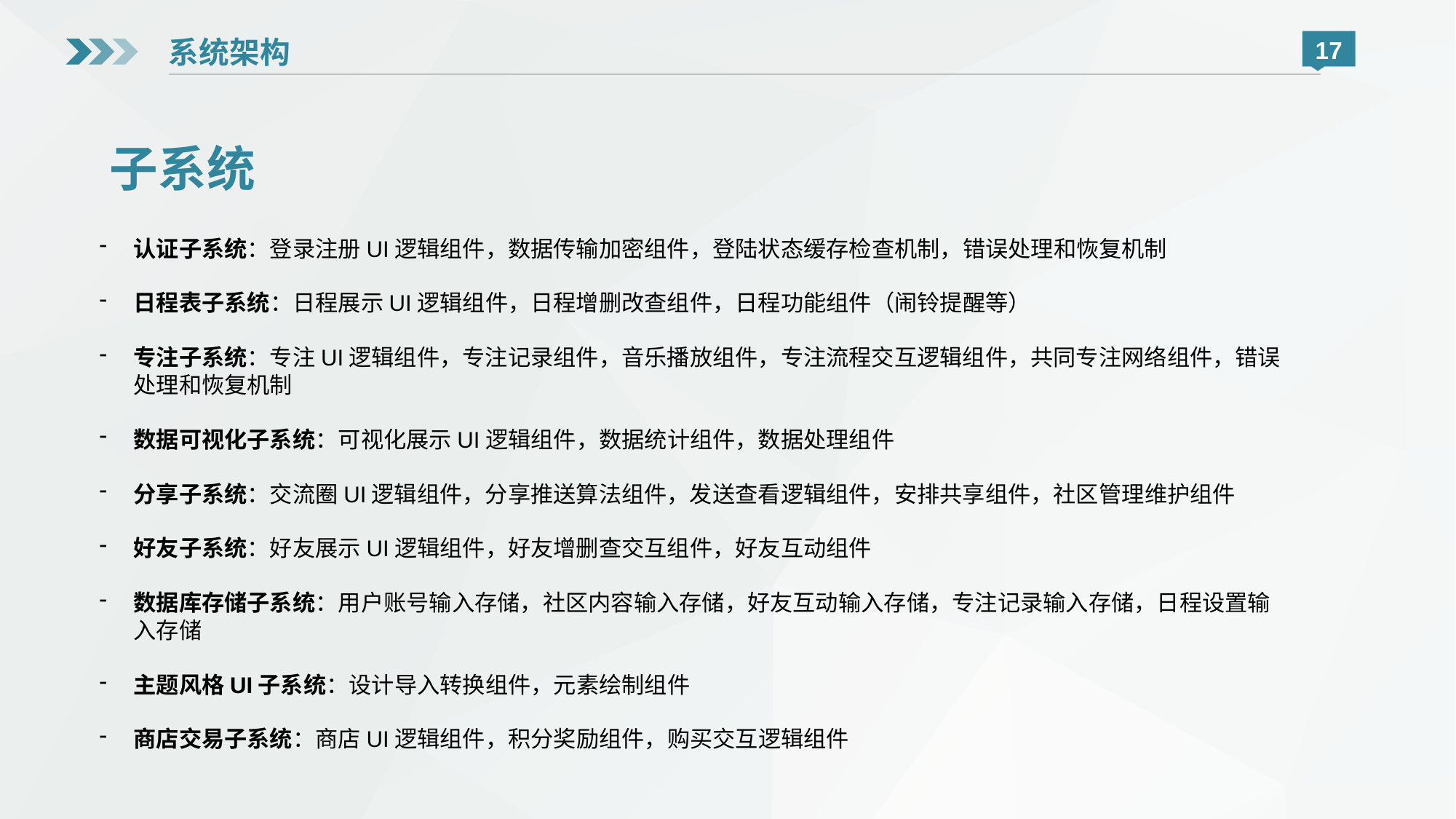

系统架构
17

子系统
认证子系统：登录注册UI逻辑组件，数据传输加密组件，登陆状态缓存检查机制，错误处理和恢复机制

日程表子系统：日程展示UI逻辑组件，日程增删改查组件，日程功能组件（闹铃提醒等）

专注子系统：专注UI逻辑组件，专注记录组件，音乐播放组件，专注流程交互逻辑组件，共同专注网络组件，错误处理和恢复机制

数据可视化子系统：可视化展示UI逻辑组件，数据统计组件，数据处理组件

分享子系统：交流圈UI逻辑组件，分享推送算法组件，发送查看逻辑组件，安排共享组件，社区管理维护组件

好友子系统：好友展示UI逻辑组件，好友增删查交互组件，好友互动组件

数据库存储子系统：用户账号输入存储，社区内容输入存储，好友互动输入存储，专注记录输入存储，日程设置输入存储

主题风格UI子系统：设计导入转换组件，元素绘制组件

商店交易子系统：商店UI逻辑组件，积分奖励组件，购买交互逻辑组件